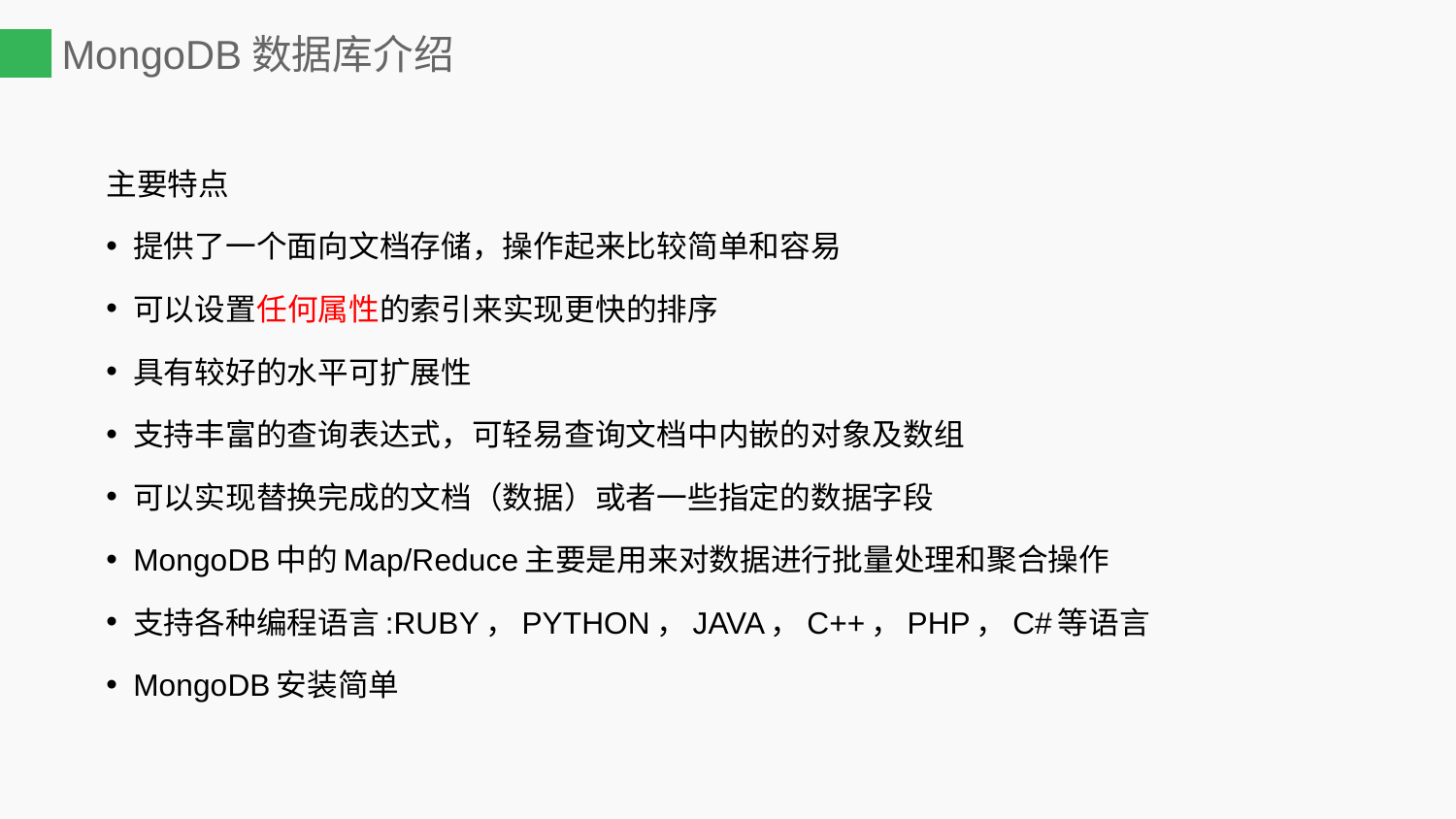

# MongoDB数据库介绍
主要特点
提供了一个面向文档存储，操作起来比较简单和容易
可以设置任何属性的索引来实现更快的排序
具有较好的水平可扩展性
支持丰富的查询表达式，可轻易查询文档中内嵌的对象及数组
可以实现替换完成的文档（数据）或者一些指定的数据字段
MongoDB中的Map/Reduce主要是用来对数据进行批量处理和聚合操作
支持各种编程语言:RUBY，PYTHON，JAVA，C++，PHP，C#等语言
MongoDB安装简单